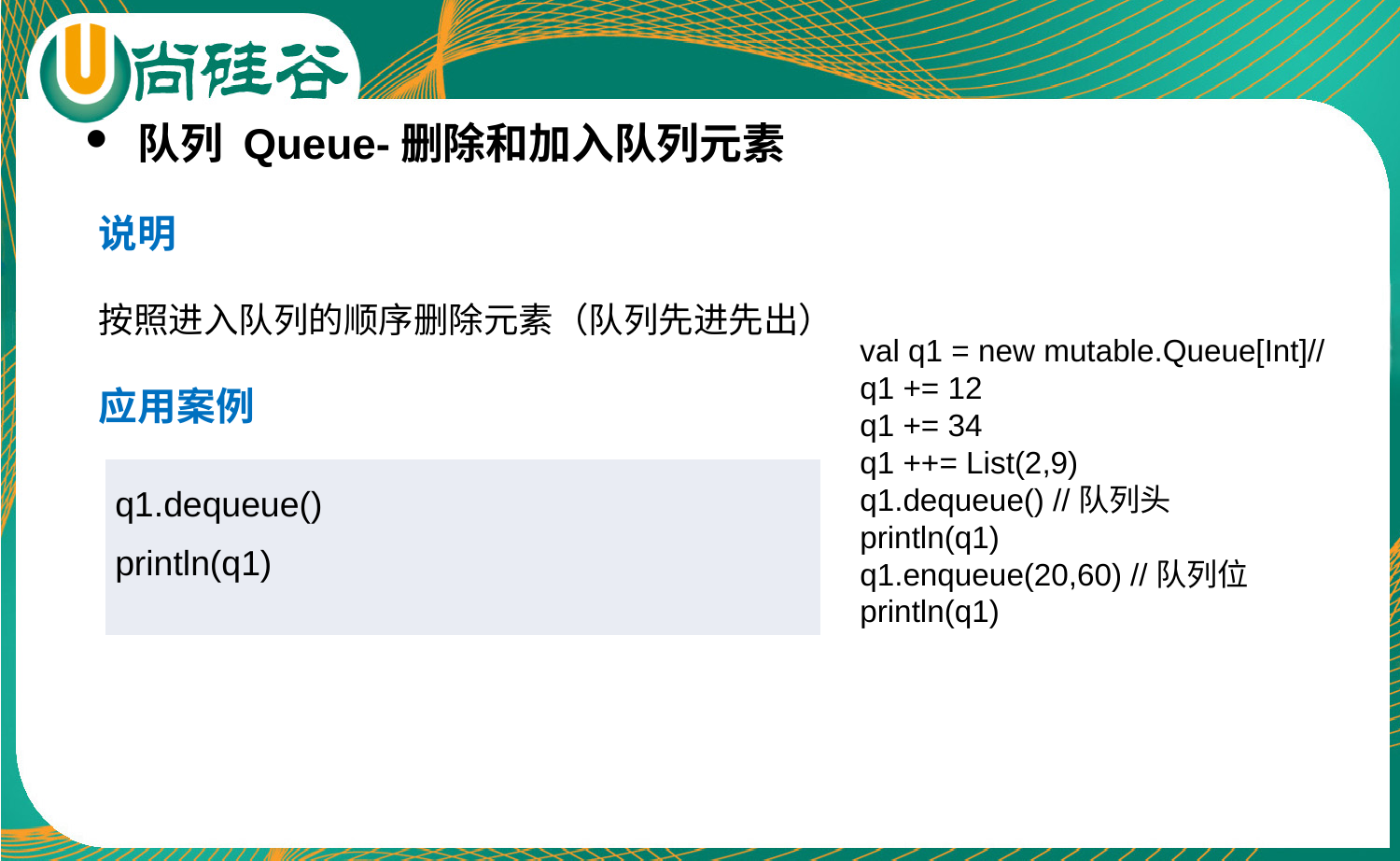

队列 Queue-删除和加入队列元素

说明

按照进入队列的顺序删除元素（队列先进先出）

应用案例

val q1 = new mutable.Queue[Int]//
q1 += 12
q1 += 34
q1 ++= List(2,9)
q1.dequeue() //队列头
println(q1)
q1.enqueue(20,60) //队列位
println(q1)
| q1.dequeue() println(q1) |
| --- |